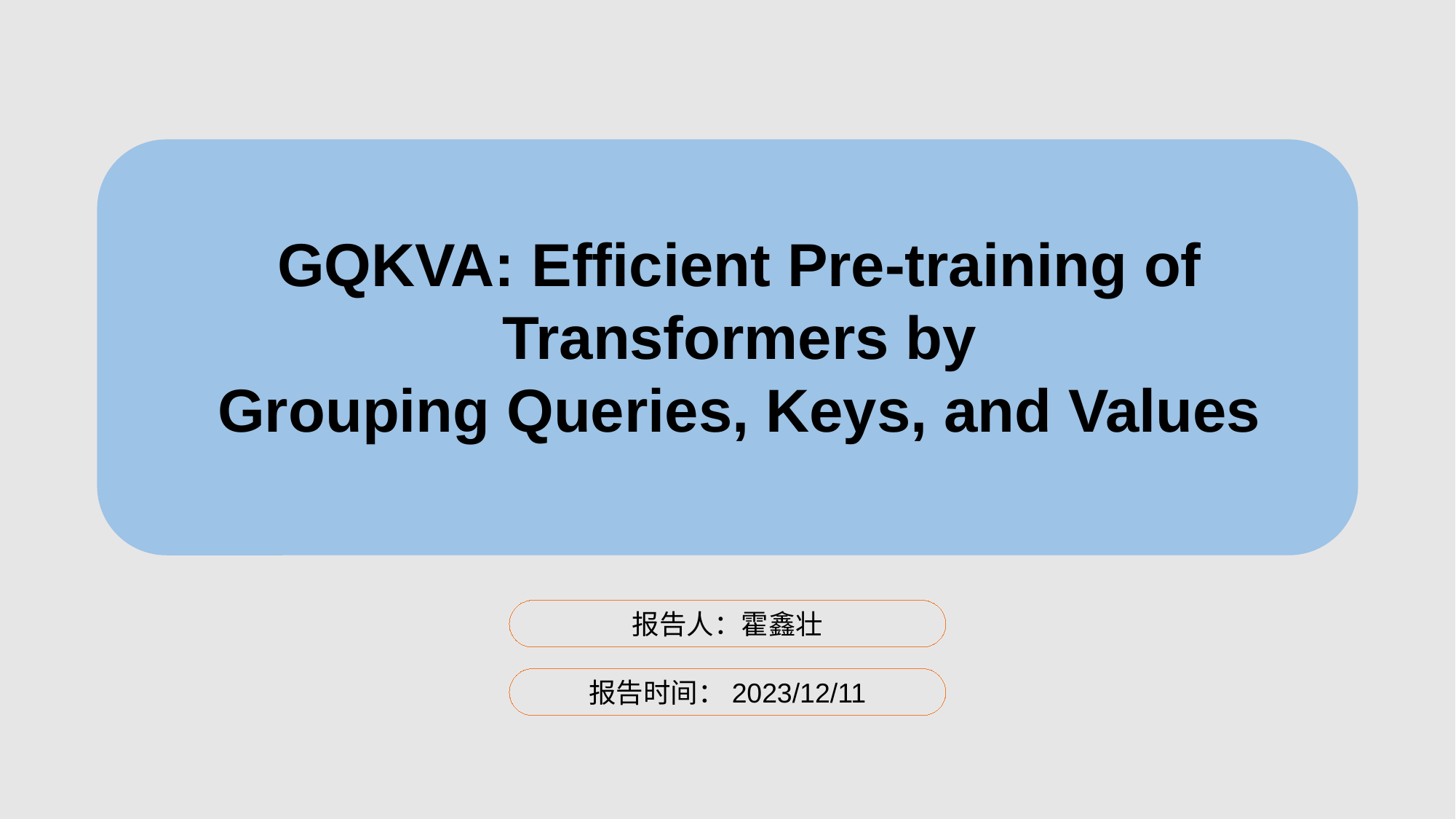

GQKVA: Efficient Pre-training of Transformers by
Grouping Queries, Keys, and Values
报告人：霍鑫壮
报告时间：2023/12/11